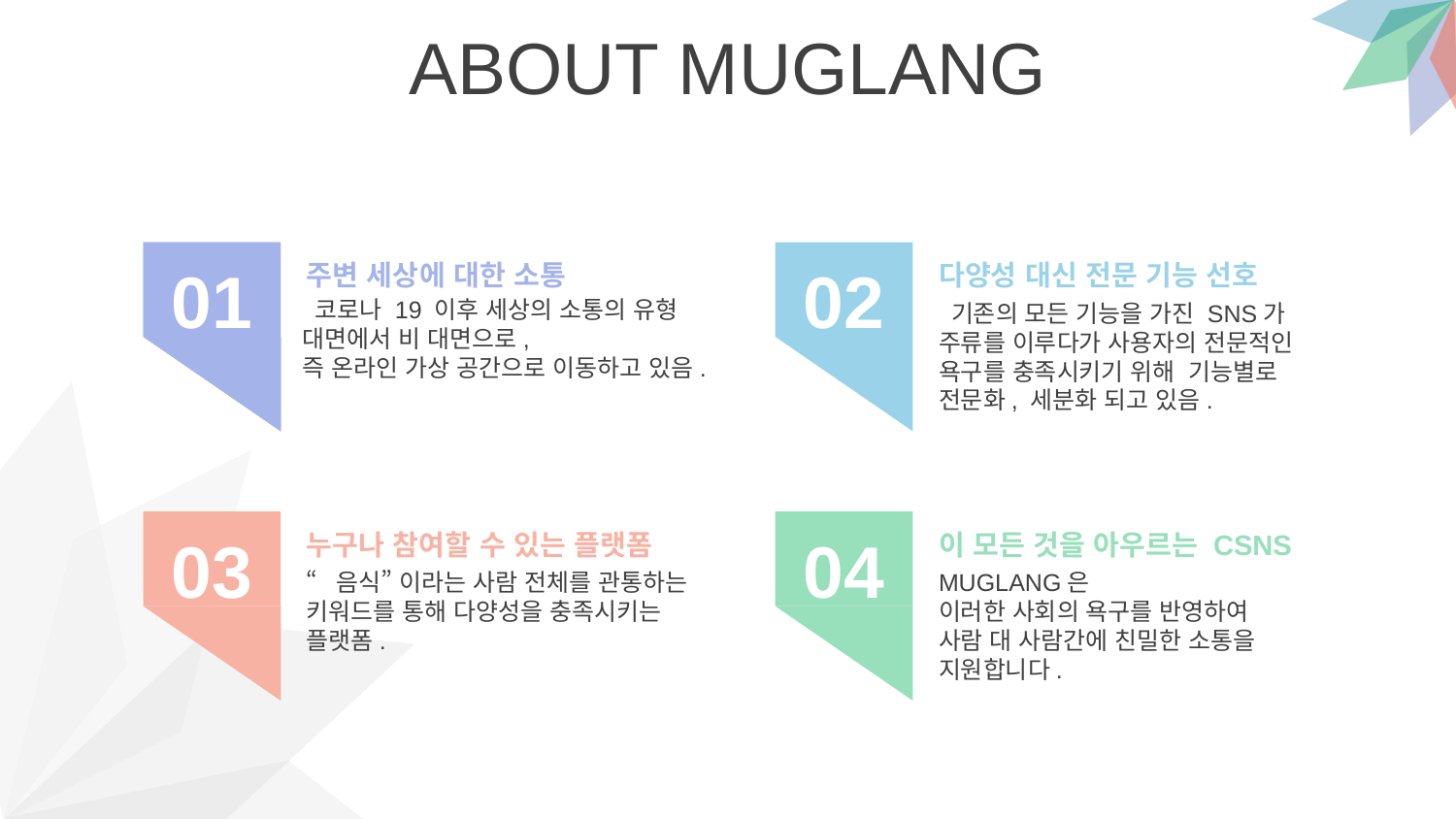

ABOUT MUGLANG

02
01
01
다양성 대신 전문 기능 선호
 기존의 모든 기능을 가진 SNS가 주류를 이루다가 사용자의 전문적인 욕구를 충족시키기 위해  기능별로
전문화, 세분화 되고 있음.
주변 세상에 대한 소통

 코로나 19 이후 세상의 소통의 유형
대면에서 비 대면으로,
즉 온라인 가상 공간으로 이동하고 있음.

04
03
03
이 모든 것을 아우르는 CSNS
MUGLANG은
이러한 사회의 욕구를 반영하여
사람 대 사람간에 친밀한 소통을 지원합니다.
누구나 참여할 수 있는 플랫폼
“음식” 이라는 사람 전체를 관통하는 키워드를 통해 다양성을 충족시키는 플랫폼.